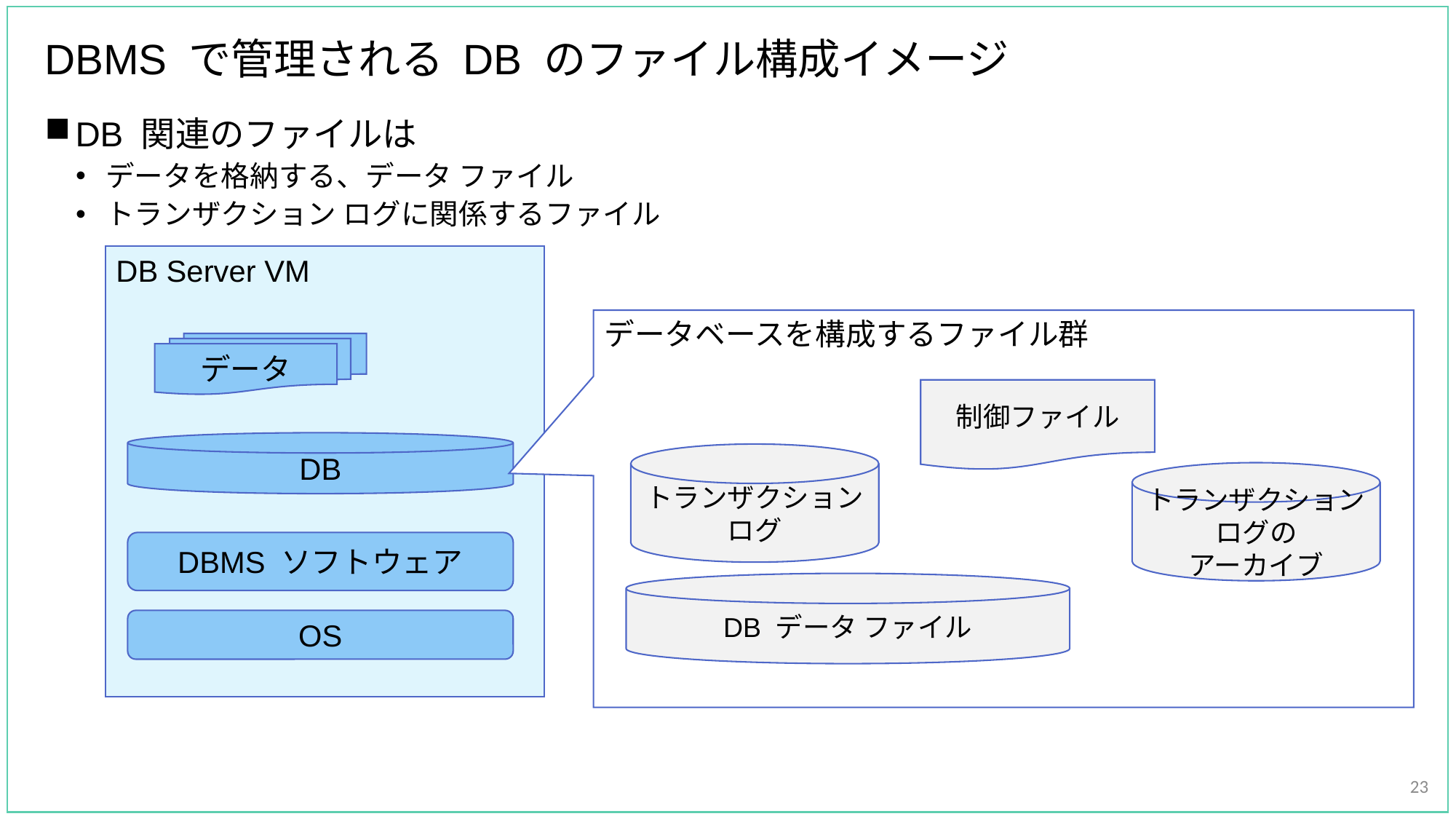

# DBMS で管理される DB のファイル構成イメージ
DB 関連のファイルは
データを格納する、データ ファイル
トランザクション ログに関係するファイル
DB Server VM
データベースを構成するファイル群
データ
制御ファイル
DB
トランザクション
ログ
トランザクション
ログの
アーカイブ
DBMS ソフトウェア
DB データ ファイル
OS
23